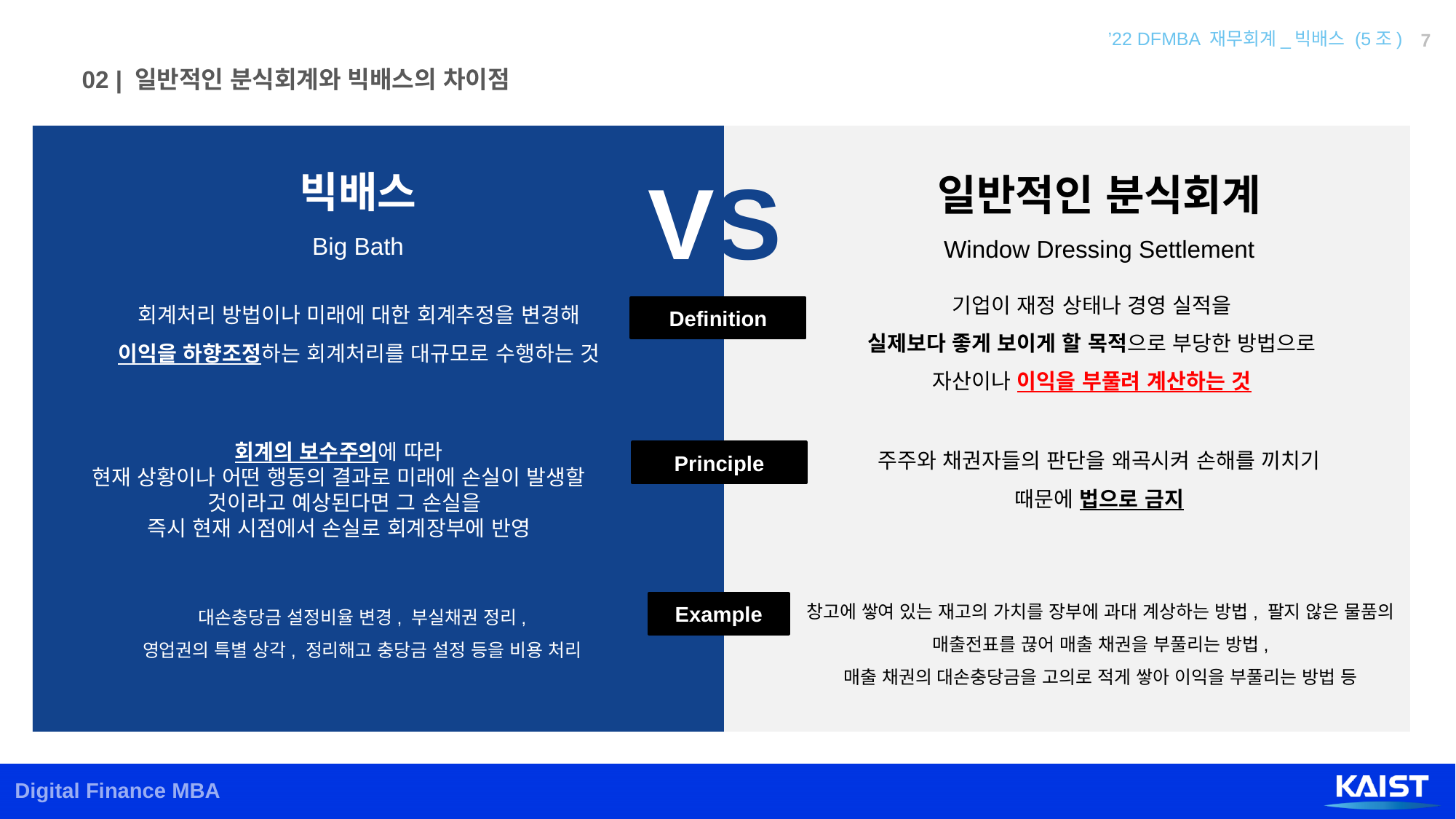

02 | 일반적인 분식회계와 빅배스의 차이점

빅배스
Big Bath
일반적인 분식회계
Window Dressing Settlement
VS
기업이 재정 상태나 경영 실적을
실제보다 좋게 보이게 할 목적으로 부당한 방법으로 자산이나 이익을 부풀려 계산하는 것
회계처리 방법이나 미래에 대한 회계추정을 변경해
이익을 하향조정하는 회계처리를 대규모로 수행하는 것
Definition
주주와 채권자들의 판단을 왜곡시켜 손해를 끼치기 때문에 법으로 금지
회계의 보수주의에 따라
현재 상황이나 어떤 행동의 결과로 미래에 손실이 발생할
 것이라고 예상된다면 그 손실을
즉시 현재 시점에서 손실로 회계장부에 반영
Principle
창고에 쌓여 있는 재고의 가치를 장부에 과대 계상하는 방법, 팔지 않은 물품의 매출전표를 끊어 매출 채권을 부풀리는 방법,
매출 채권의 대손충당금을 고의로 적게 쌓아 이익을 부풀리는 방법 등
대손충당금 설정비율 변경, 부실채권 정리,
영업권의 특별 상각, 정리해고 충당금 설정 등을 비용 처리
Example